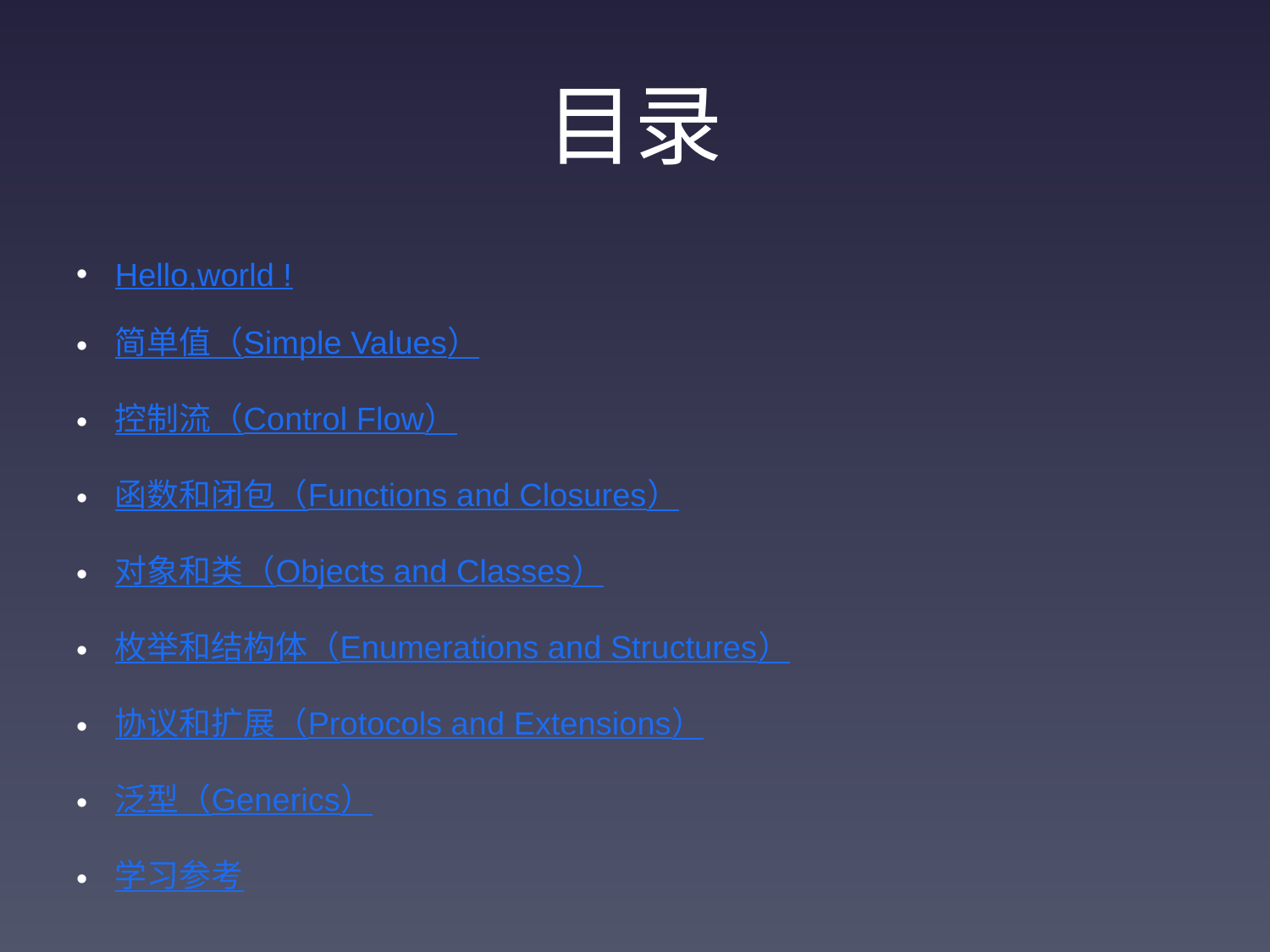

# 目录
Hello,world !
简单值（Simple Values）
控制流（Control Flow）
函数和闭包（Functions and Closures）
对象和类（Objects and Classes）
枚举和结构体（Enumerations and Structures）
协议和扩展（Protocols and Extensions）
泛型（Generics）
学习参考